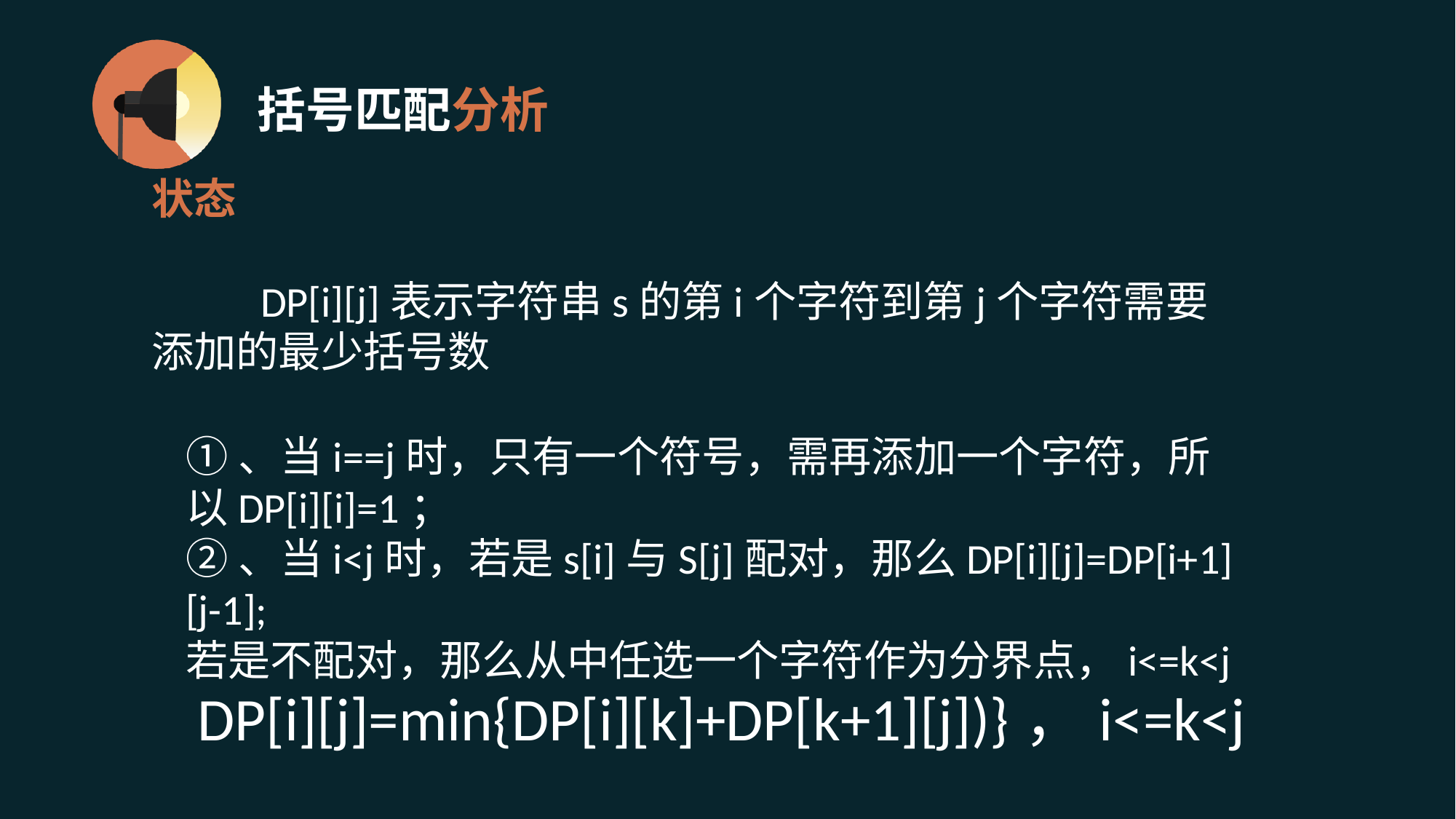

# 括号匹配分析
状态

	DP[i][j]表示字符串s的第i个字符到第j个字符需要添加的最少括号数
①、当i==j时，只有一个符号，需再添加一个字符，所以DP[i][i]=1；
②、当i<j时，若是s[i]与S[j]配对，那么DP[i][j]=DP[i+1][j-1];
若是不配对，那么从中任选一个字符作为分界点，i<=k<j
DP[i][j]=min{DP[i][k]+DP[k+1][j])}，i<=k<j